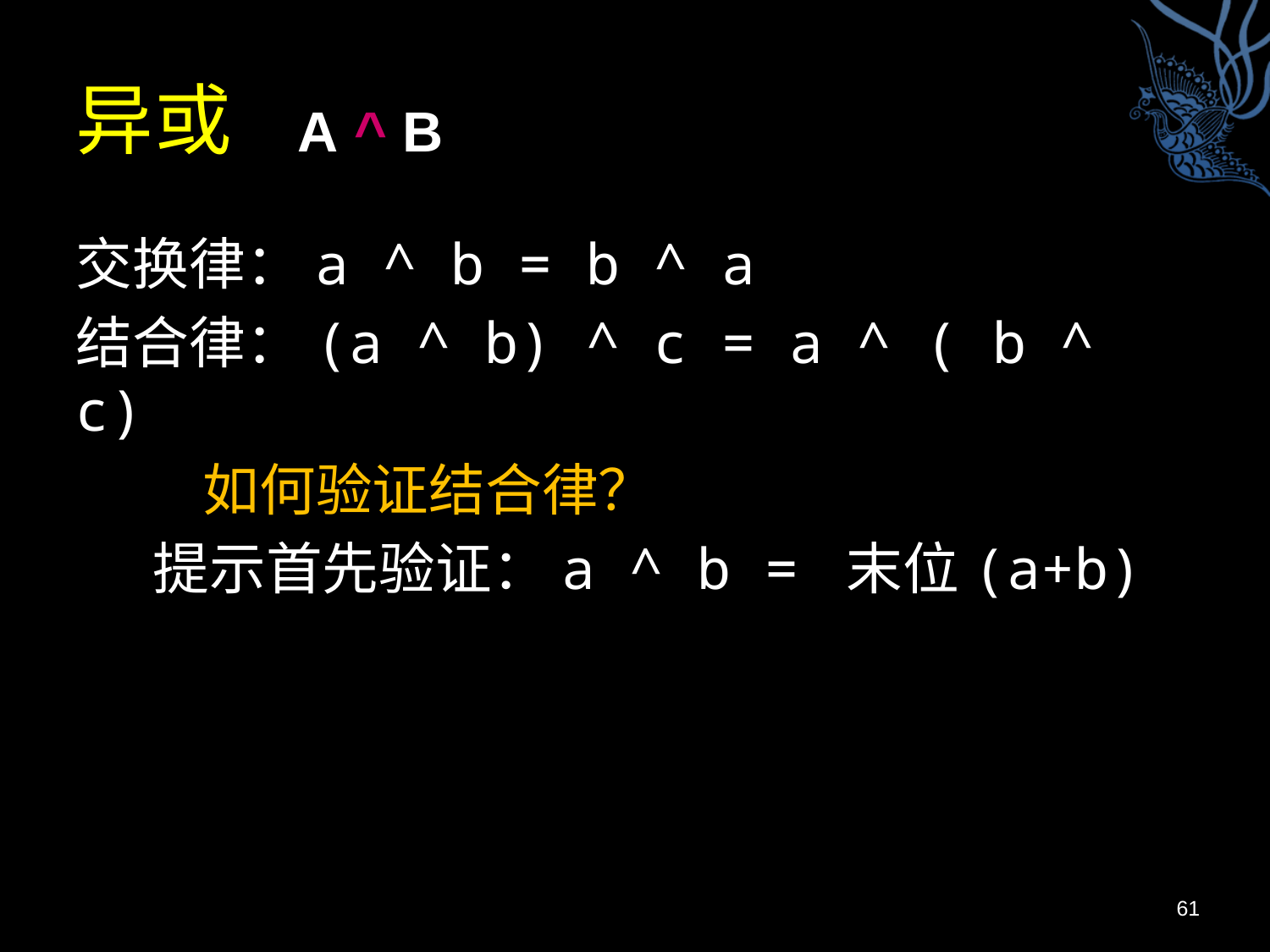

# 异或
A ^ B
交换律：a ^ b = b ^ a
结合律：(a ^ b) ^ c = a ^ ( b ^ c)
	如何验证结合律？
     提示首先验证：a ^ b = 末位(a+b)
61